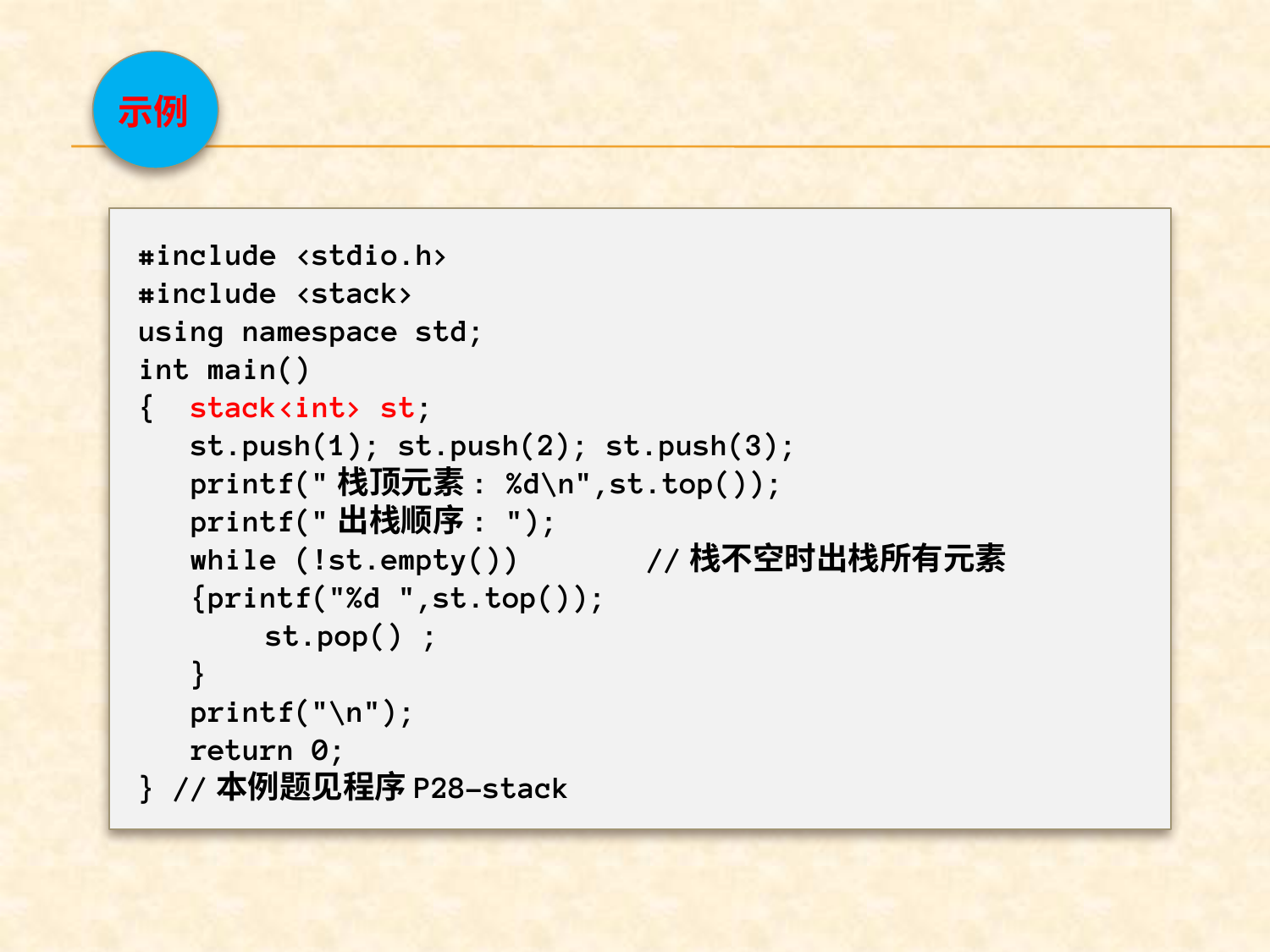

示例
#include <stdio.h>
#include <stack>
using namespace std;
int main()
{  stack<int> st;
   st.push(1); st.push(2); st.push(3);
   printf("栈顶元素: %d\n",st.top());
   printf("出栈顺序: ");
   while (!st.empty()) 	//栈不空时出栈所有元素
   {printf("%d ",st.top());
	st.pop() ;
   }
   printf("\n");
   return 0;
} //本例题见程序P28-stack